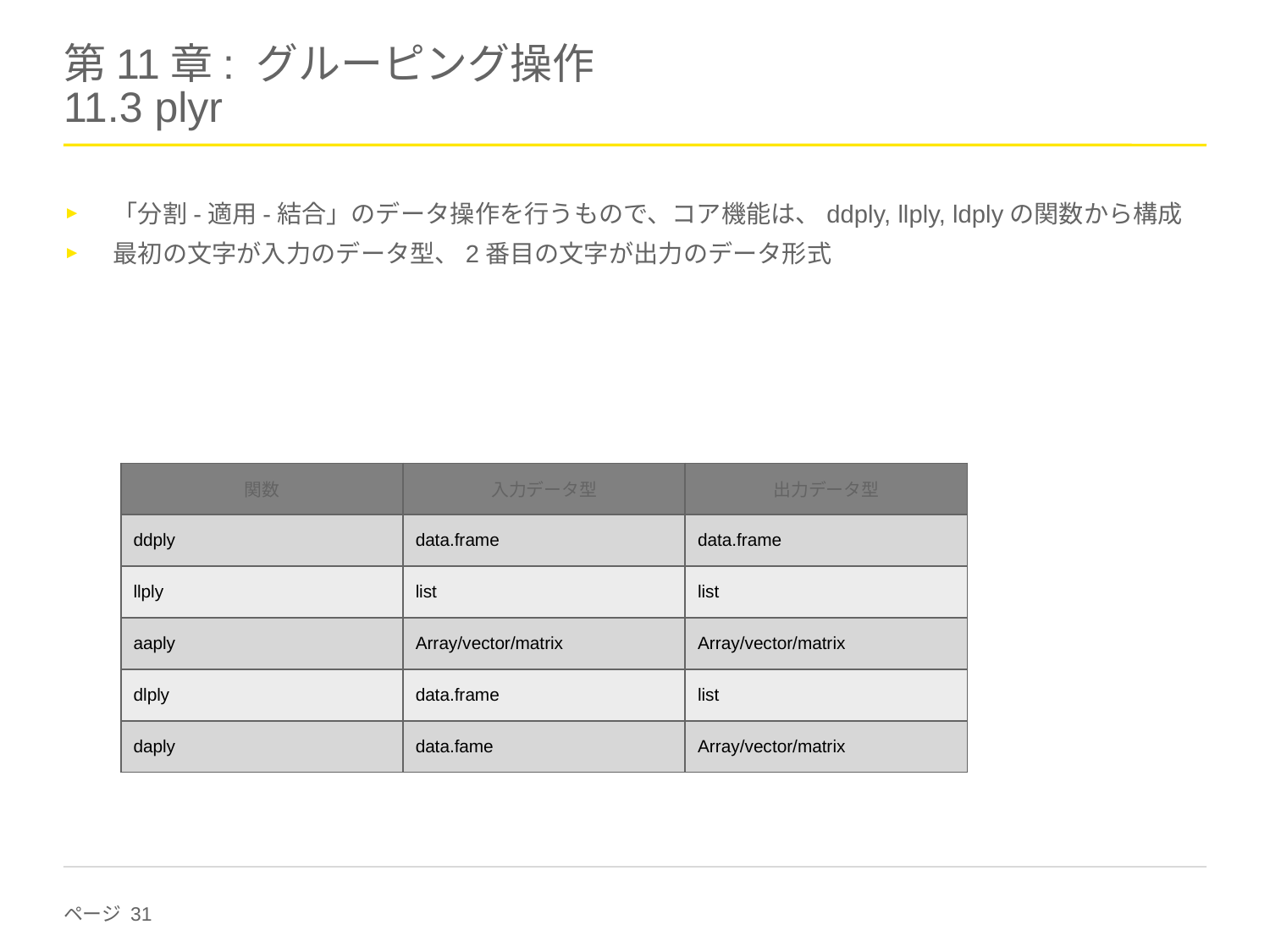

# 第11章: グルーピング操作 11.3 plyr
「分割-適用-結合」のデータ操作を行うもので、コア機能は、ddply, llply, ldplyの関数から構成
最初の文字が入力のデータ型、2番目の文字が出力のデータ形式
| 関数 | 入力データ型 | 出力データ型 |
| --- | --- | --- |
| ddply | data.frame | data.frame |
| llply | list | list |
| aaply | Array/vector/matrix | Array/vector/matrix |
| dlply | data.frame | list |
| daply | data.fame | Array/vector/matrix |